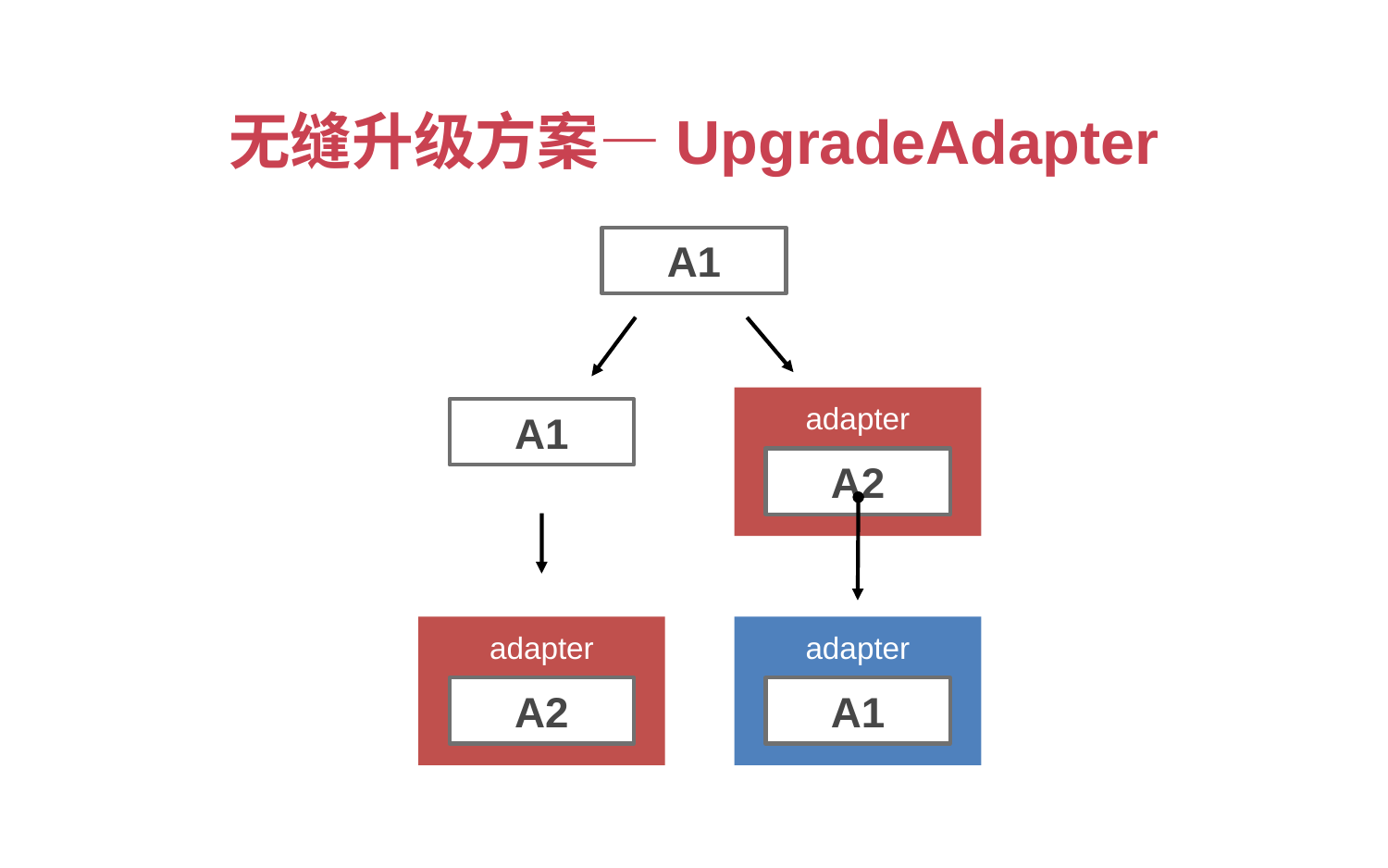

无缝升级方案—UpgradeAdapter
A1

A1
A1

adapter
A2

adapter

adapter
A2
A1